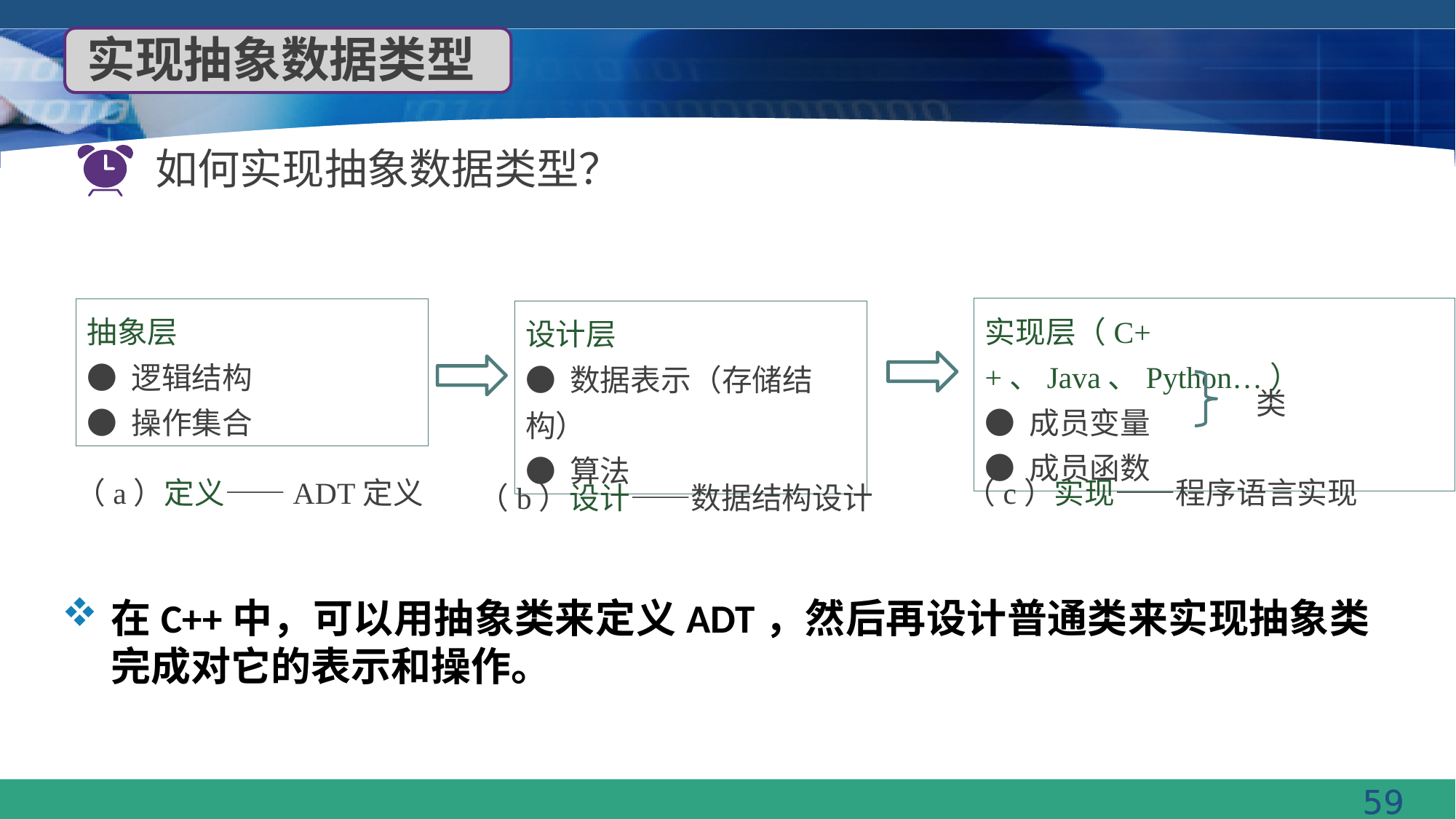

实现抽象数据类型

如何实现抽象数据类型？

实现层（C++、Java、Python…）
● 成员变量
● 成员函数
类

抽象层
● 逻辑结构
● 操作集合
（a）定义——ADT定义
设计层
● 数据表示（存储结构）
● 算法

（b）设计——数据结构设计

（c）实现——程序语言实现
在C++中，可以用抽象类来定义ADT，然后再设计普通类来实现抽象类完成对它的表示和操作。